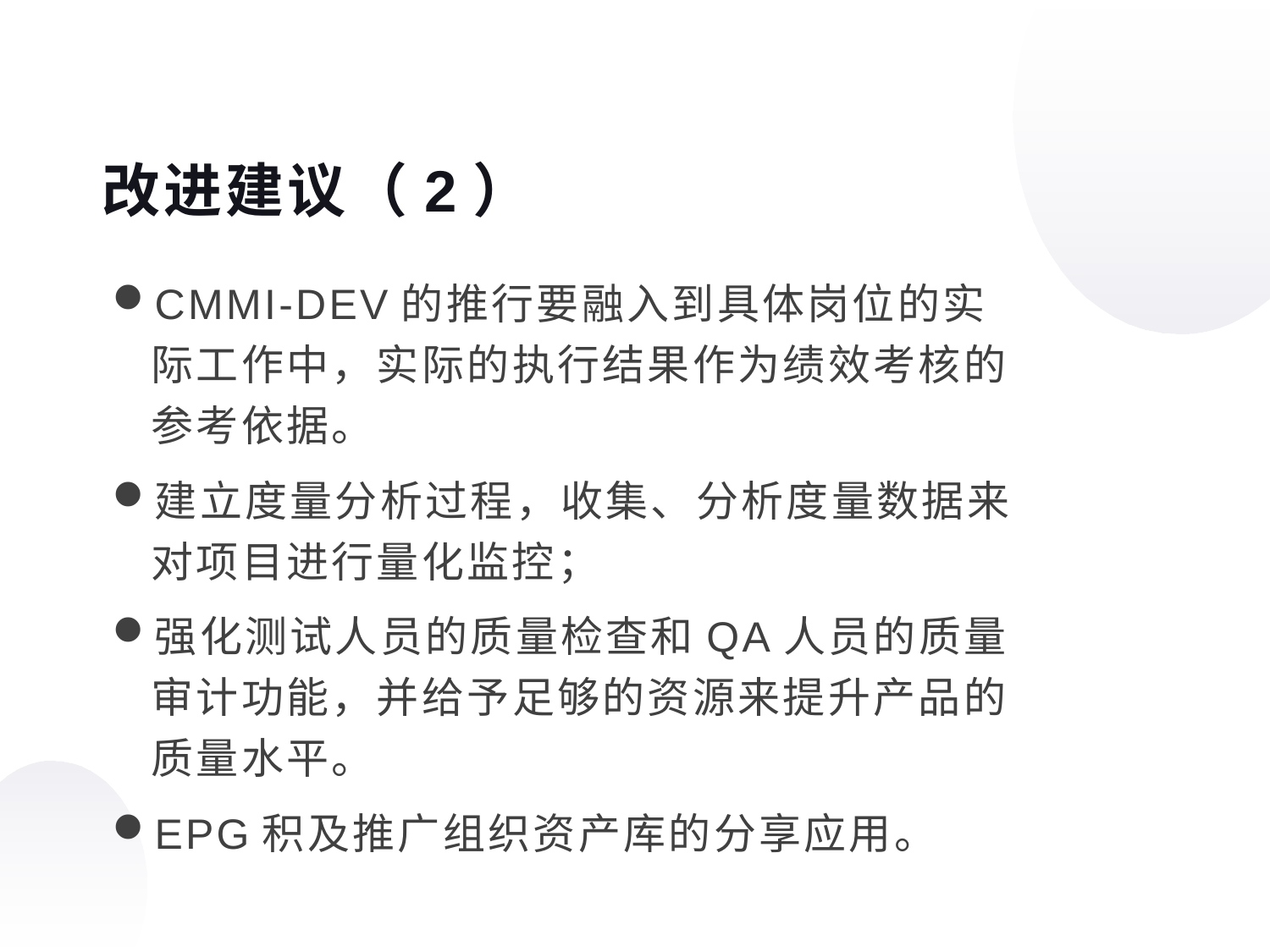

改进建议（2）
CMMI-DEV的推行要融入到具体岗位的实际工作中，实际的执行结果作为绩效考核的参考依据。
建立度量分析过程，收集、分析度量数据来对项目进行量化监控；
强化测试人员的质量检查和QA人员的质量审计功能，并给予足够的资源来提升产品的质量水平。
EPG积及推广组织资产库的分享应用。